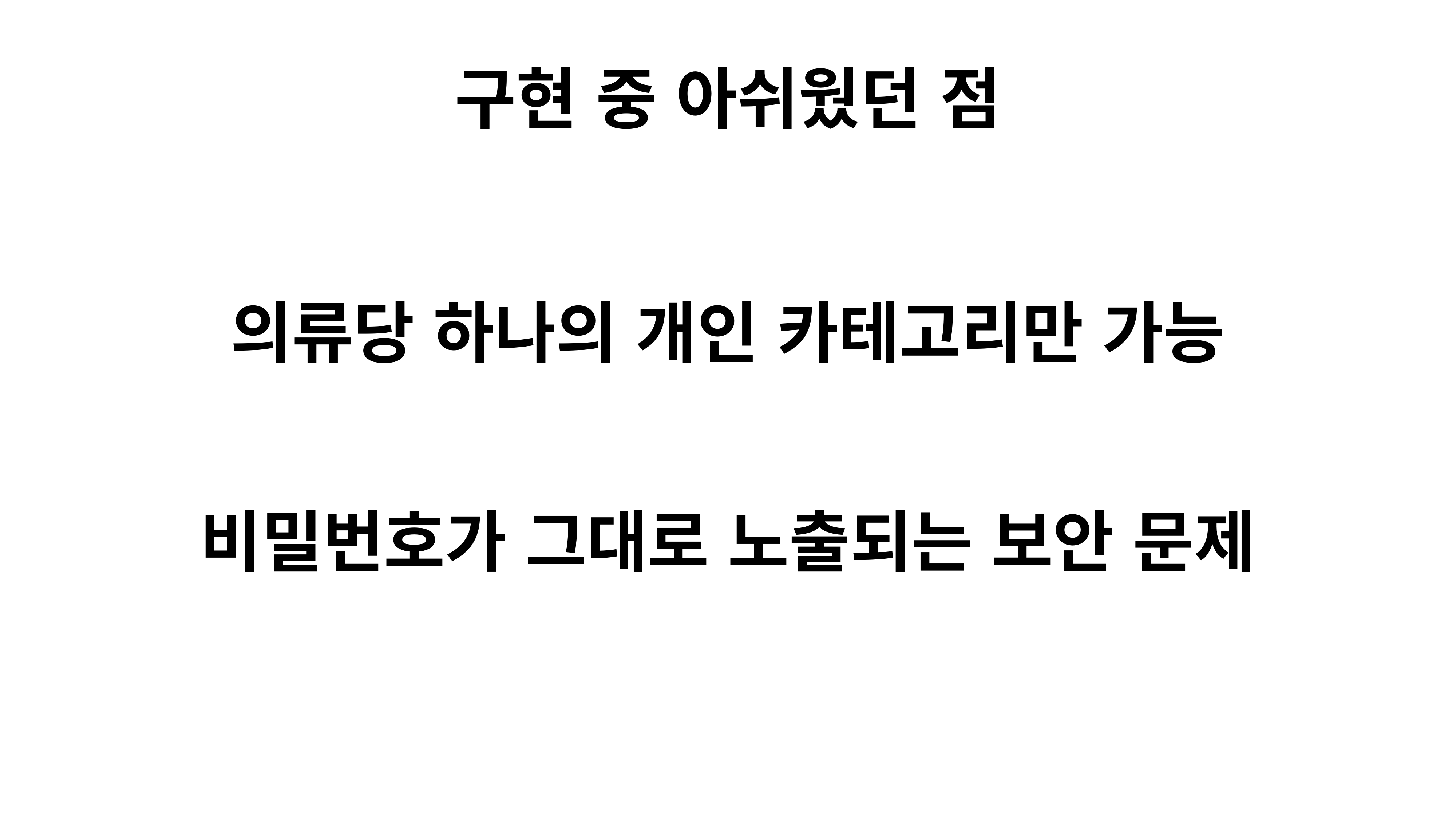

구현 중 아쉬웠던 점
의류당 하나의 개인 카테고리만 가능
비밀번호가 그대로 노출되는 보안 문제